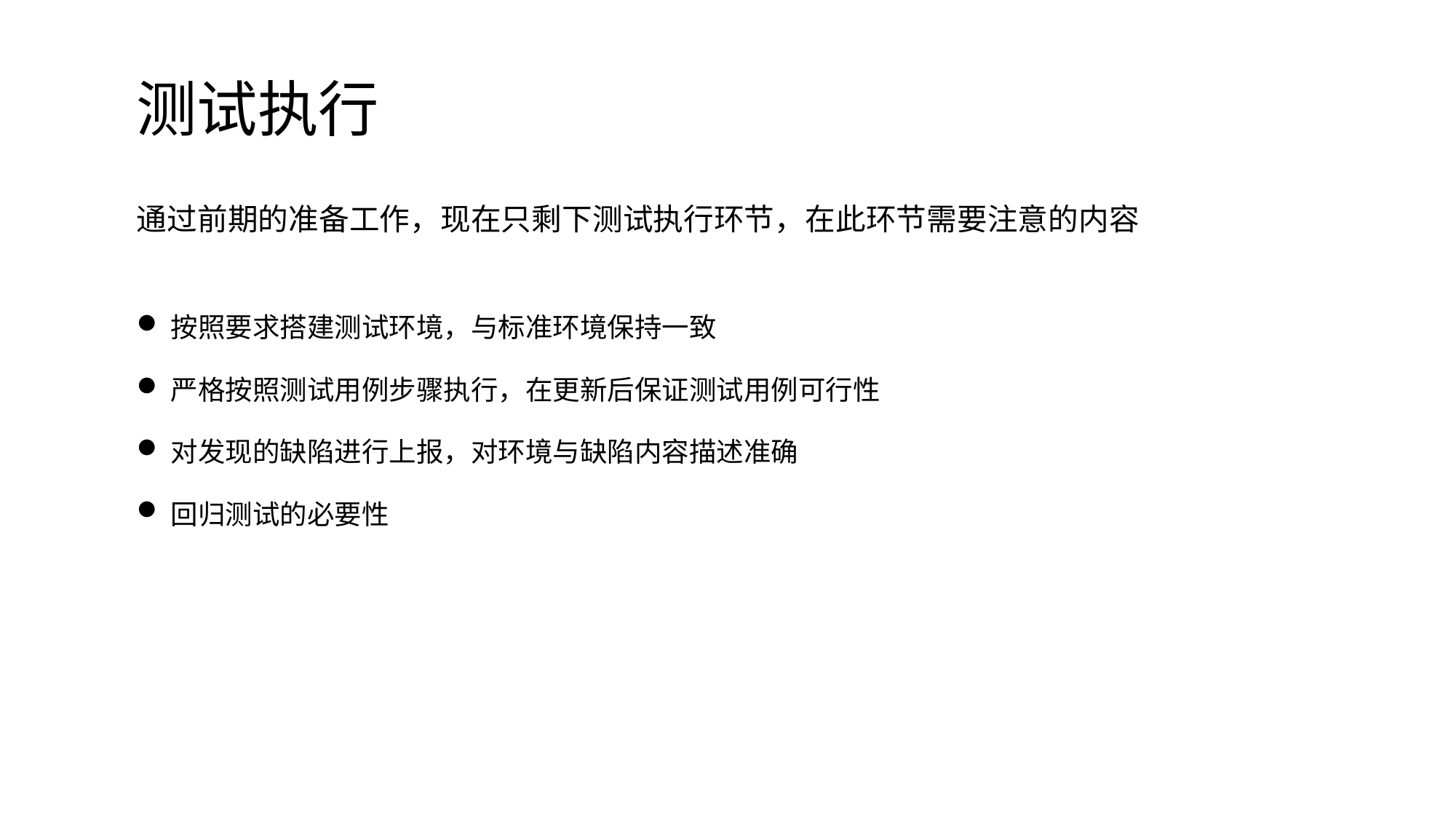

测试执行
通过前期的准备工作，现在只剩下测试执行环节，在此环节需要注意的内容
按照要求搭建测试环境，与标准环境保持一致
严格按照测试用例步骤执行，在更新后保证测试用例可行性
对发现的缺陷进行上报，对环境与缺陷内容描述准确
回归测试的必要性